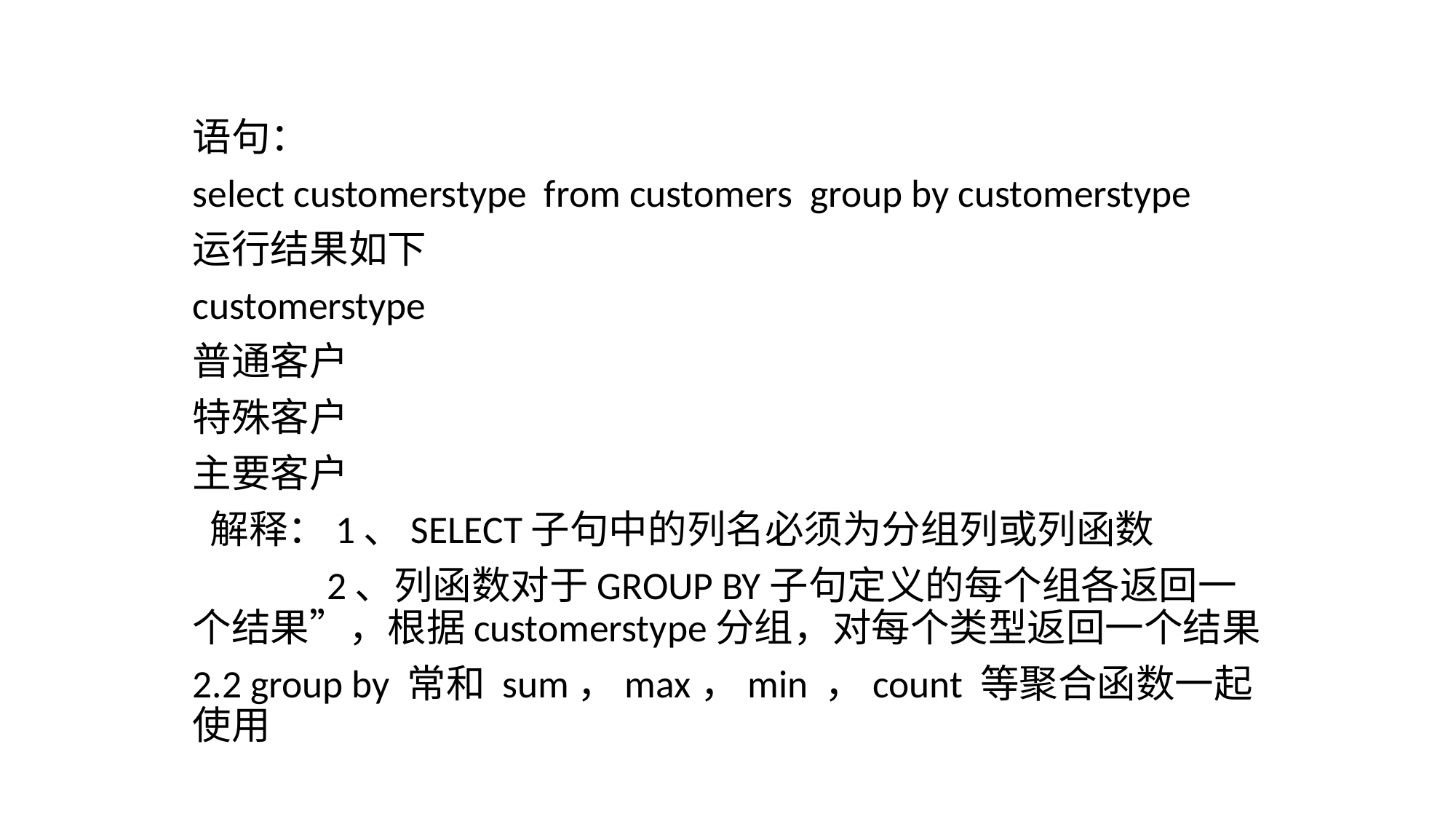

语句：
select customerstype  from customers  group by customerstype
运行结果如下
customerstype
普通客户
特殊客户
主要客户
 解释：1、SELECT子句中的列名必须为分组列或列函数
　　　 2、列函数对于GROUP BY子句定义的每个组各返回一个结果”，根据customerstype分组，对每个类型返回一个结果
2.2 group by 常和 sum，max，min ，count 等聚合函数一起使用